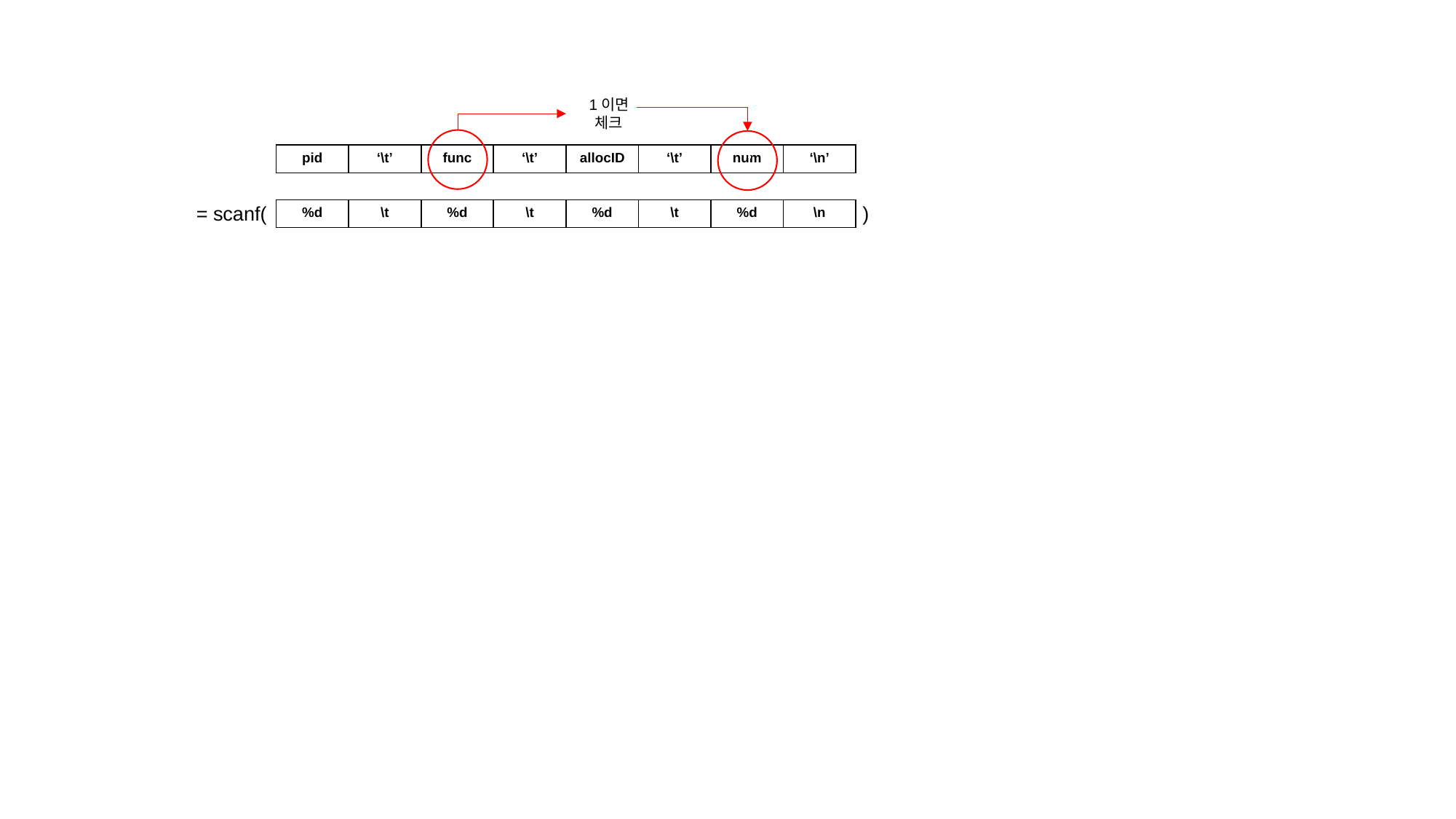

1이면
체크

“
| pid | ‘\t’ | func | ‘\t’ | allocID | ‘\t’ | num | ‘\n’ |
| --- | --- | --- | --- | --- | --- | --- | --- |
= scanf(
)
| %d | \t | %d | \t | %d | \t | %d | \n |
| --- | --- | --- | --- | --- | --- | --- | --- |